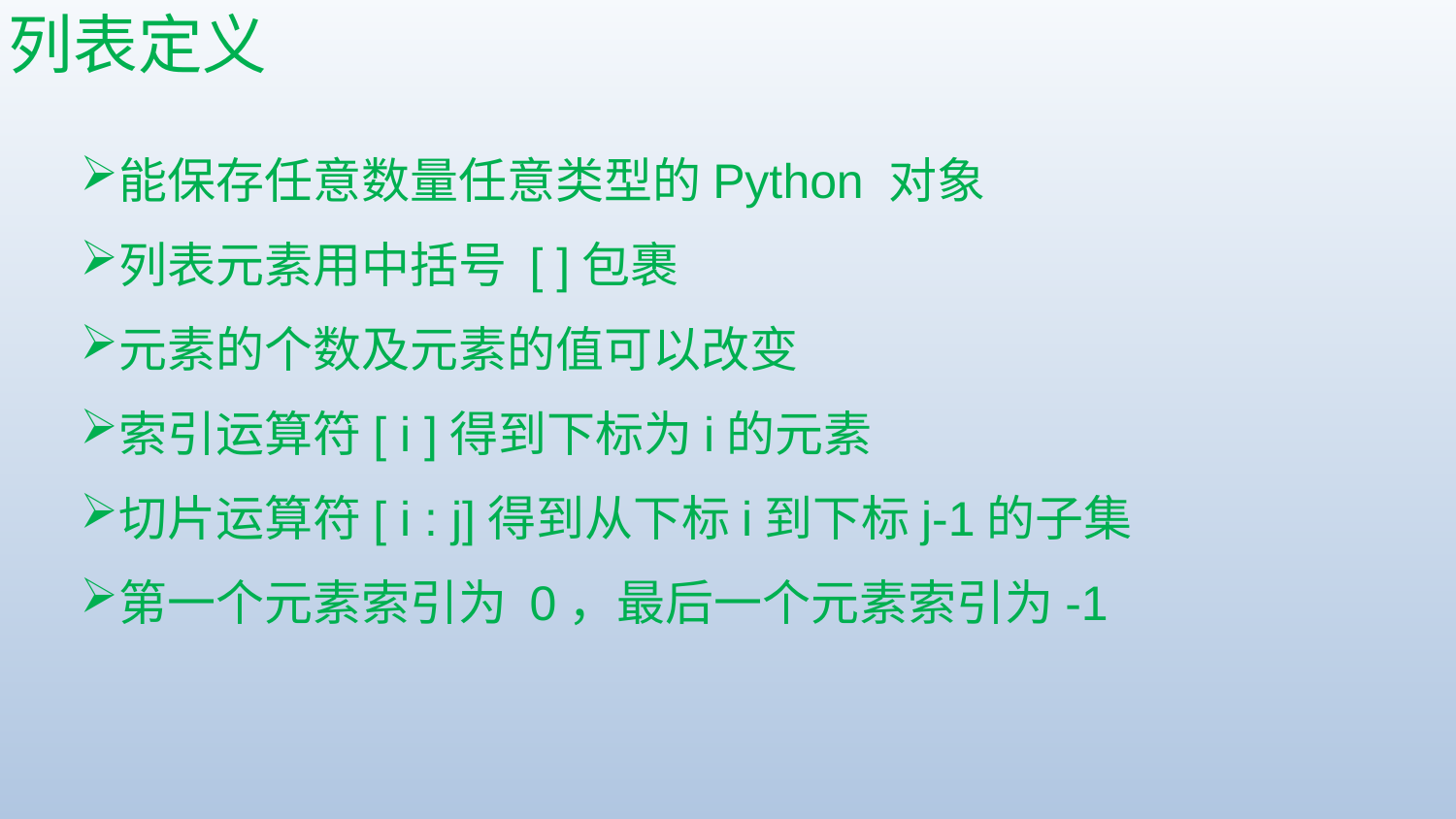

# 列表定义
能保存任意数量任意类型的Python 对象
列表元素用中括号 [ ]包裹
元素的个数及元素的值可以改变
索引运算符[ i ]得到下标为i的元素
切片运算符[ i : j]得到从下标i到下标j-1的子集
第一个元素索引为 0，最后一个元素索引为-1

43